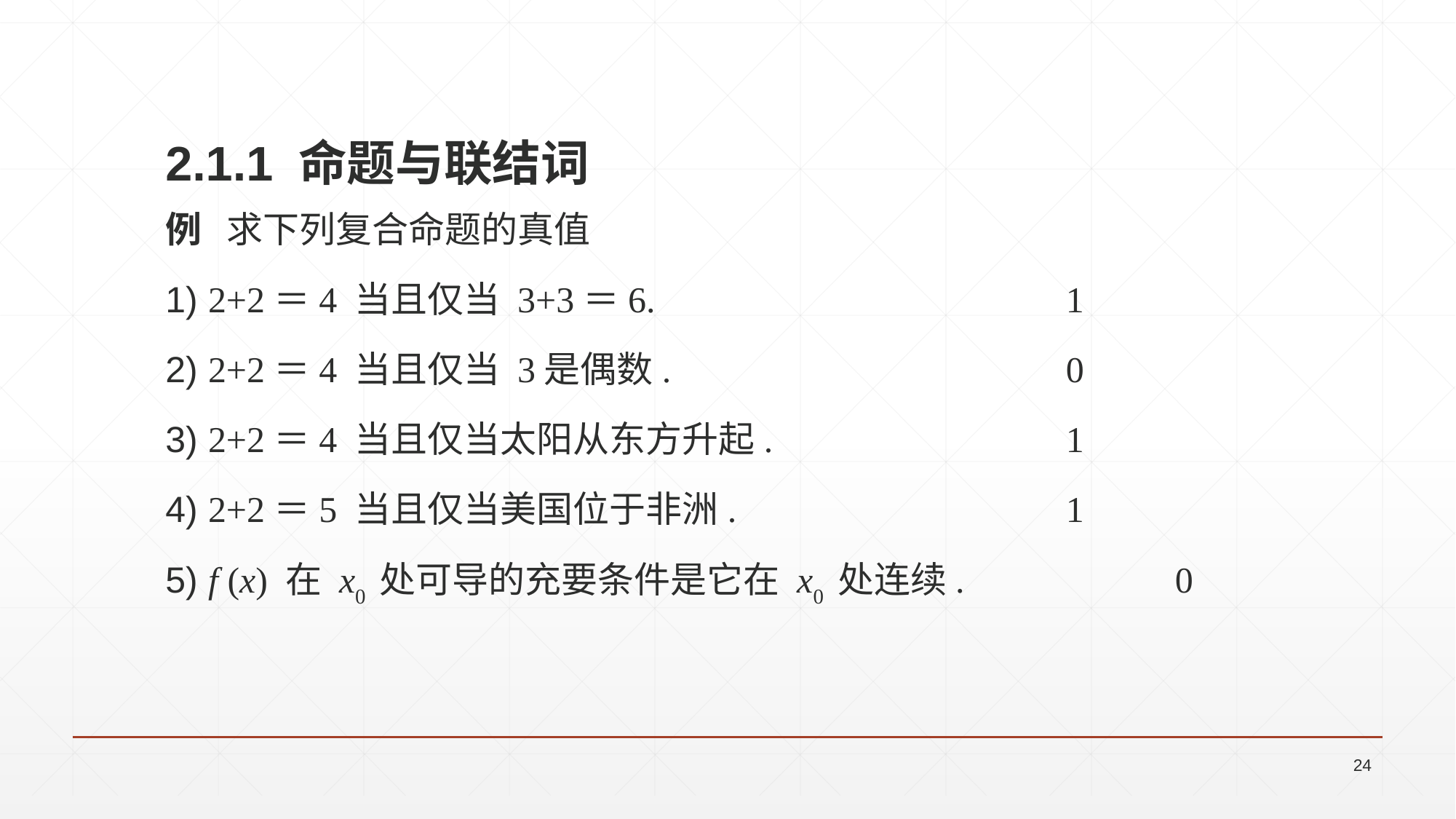

2.1.1 命题与联结词
例   求下列复合命题的真值
1) 2+2＝4 当且仅当 3+3＝6.				1
2) 2+2＝4 当且仅当 3是偶数.				0
3) 2+2＝4 当且仅当太阳从东方升起.			1
4) 2+2＝5 当且仅当美国位于非洲.				1
5) f (x) 在 x0 处可导的充要条件是它在 x0 处连续.		0
24